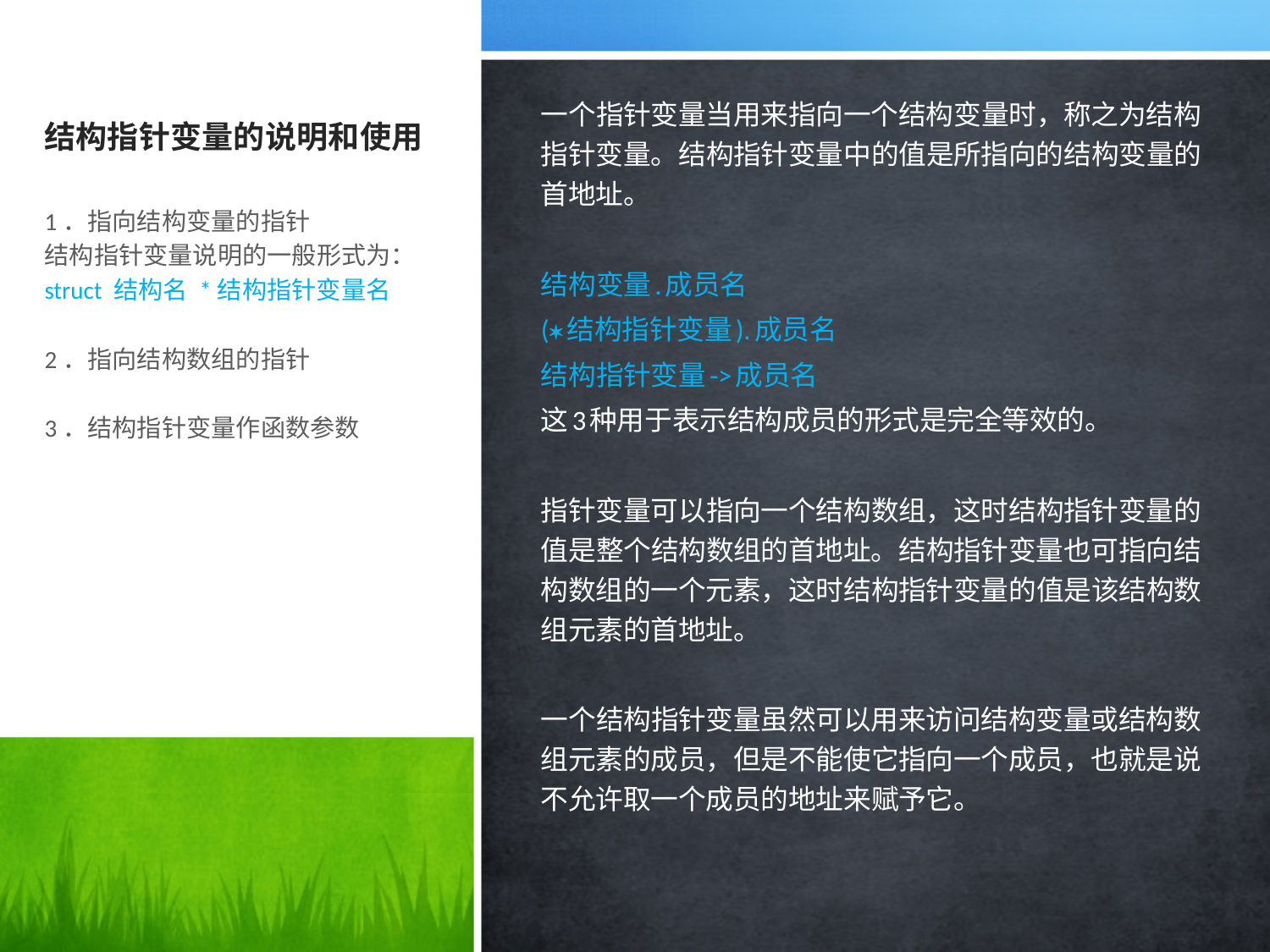

# 结构指针变量的说明和使用
一个指针变量当用来指向一个结构变量时，称之为结构指针变量。结构指针变量中的值是所指向的结构变量的首地址。

结构变量.成员名
(∗结构指针变量).成员名
结构指针变量->成员名
这3种用于表示结构成员的形式是完全等效的。

指针变量可以指向一个结构数组，这时结构指针变量的值是整个结构数组的首地址。结构指针变量也可指向结构数组的一个元素，这时结构指针变量的值是该结构数组元素的首地址。

一个结构指针变量虽然可以用来访问结构变量或结构数组元素的成员，但是不能使它指向一个成员，也就是说不允许取一个成员的地址来赋予它。

1．指向结构变量的指针
结构指针变量说明的一般形式为：
struct 结构名 *结构指针变量名

2．指向结构数组的指针

3．结构指针变量作函数参数